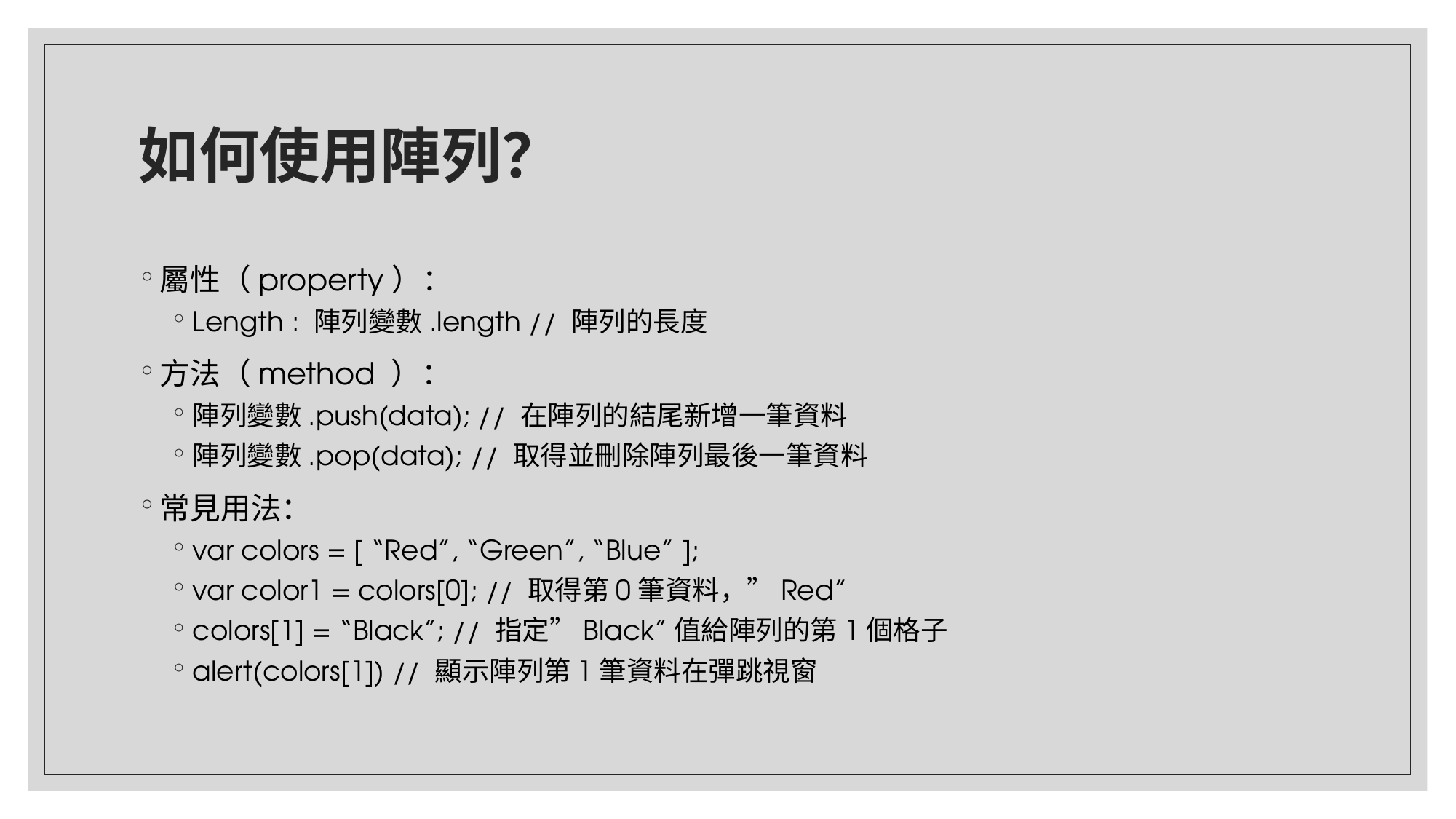

# 如何使用陣列？
屬性（property）：
Length : 陣列變數.length // 陣列的長度
方法（method ）：
陣列變數.push(data); // 在陣列的結尾新增一筆資料
陣列變數.pop(data); // 取得並刪除陣列最後一筆資料
常見用法：
var colors = [ “Red”, “Green”, “Blue” ];
var color1 = colors[0]; // 取得第0筆資料，”Red”
colors[1] = “Black”; // 指定”Black”值給陣列的第1個格子
alert(colors[1]) // 顯示陣列第1筆資料在彈跳視窗